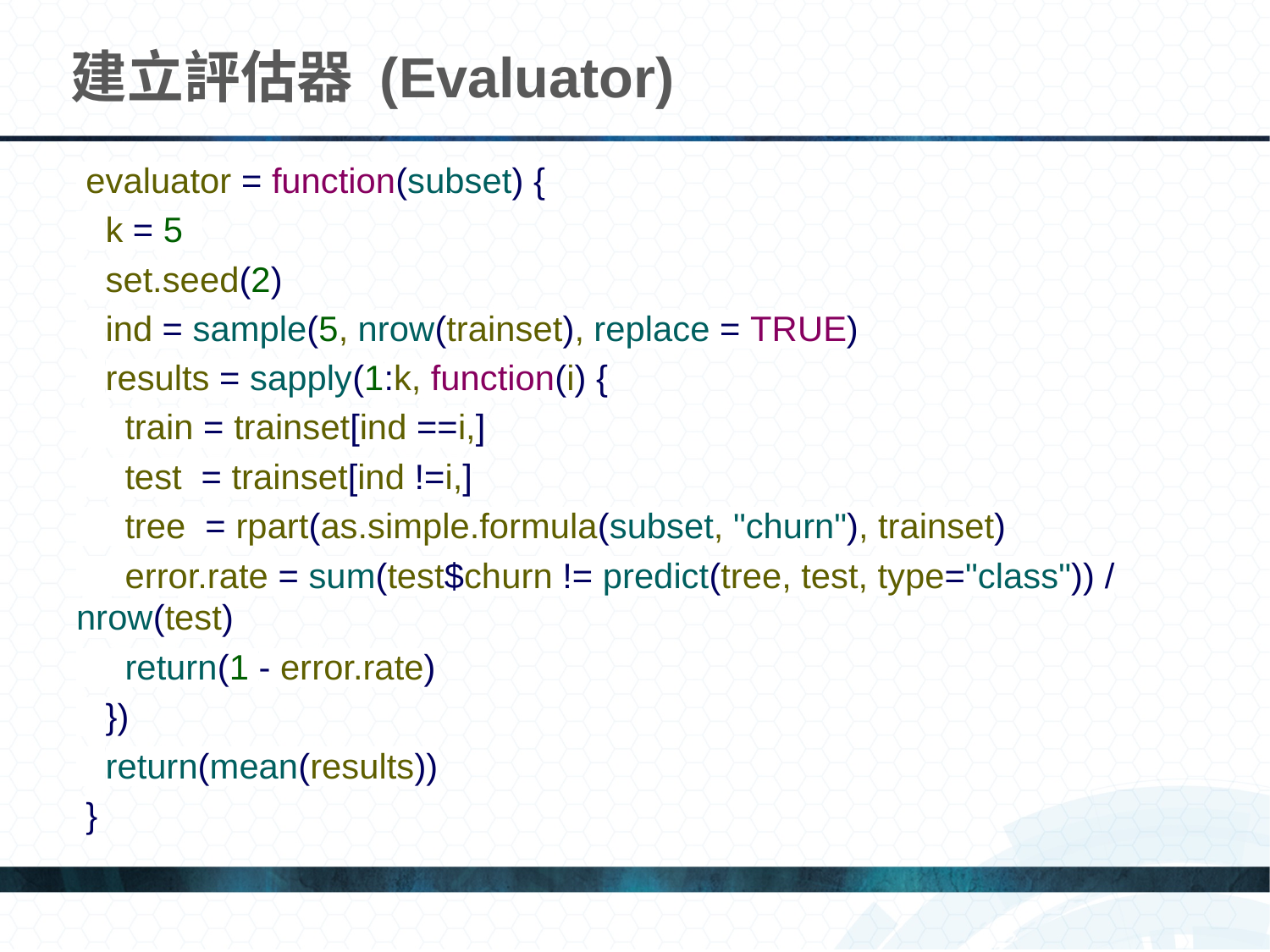

# 建立評估器 (Evaluator)
 evaluator = function(subset) {
   k = 5
   set.seed(2)
   ind = sample(5, nrow(trainset), replace = TRUE)
   results = sapply(1:k, function(i) {
     train = trainset[ind ==i,]
     test  = trainset[ind !=i,]
     tree  = rpart(as.simple.formula(subset, "churn"), trainset)
     error.rate = sum(test$churn != predict(tree, test, type="class")) / nrow(test)
     return(1 - error.rate)
   })
   return(mean(results))
 }